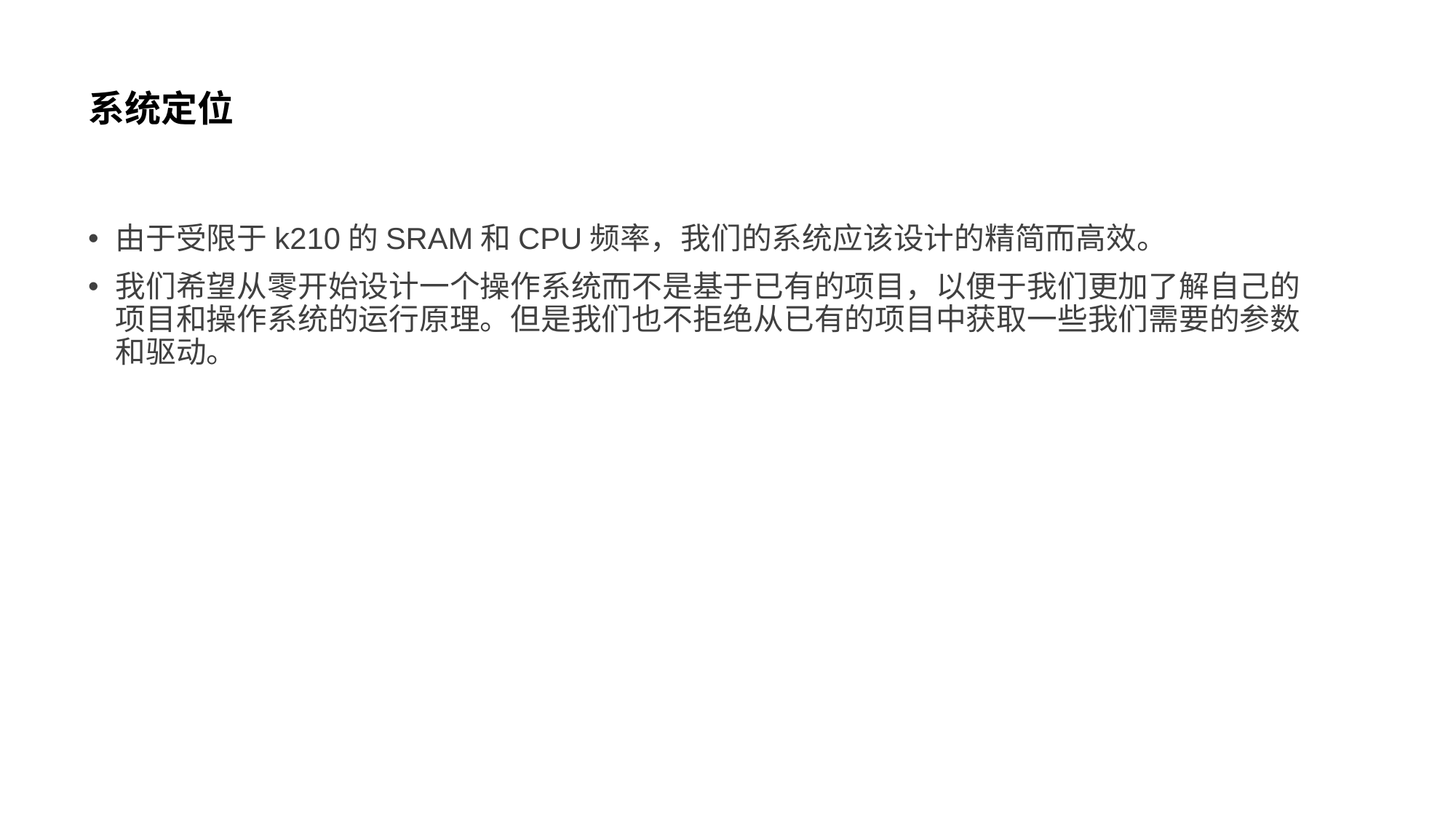

# 系统定位
由于受限于k210的SRAM和CPU频率，我们的系统应该设计的精简而高效。
我们希望从零开始设计一个操作系统而不是基于已有的项目，以便于我们更加了解自己的项目和操作系统的运行原理。但是我们也不拒绝从已有的项目中获取一些我们需要的参数和驱动。